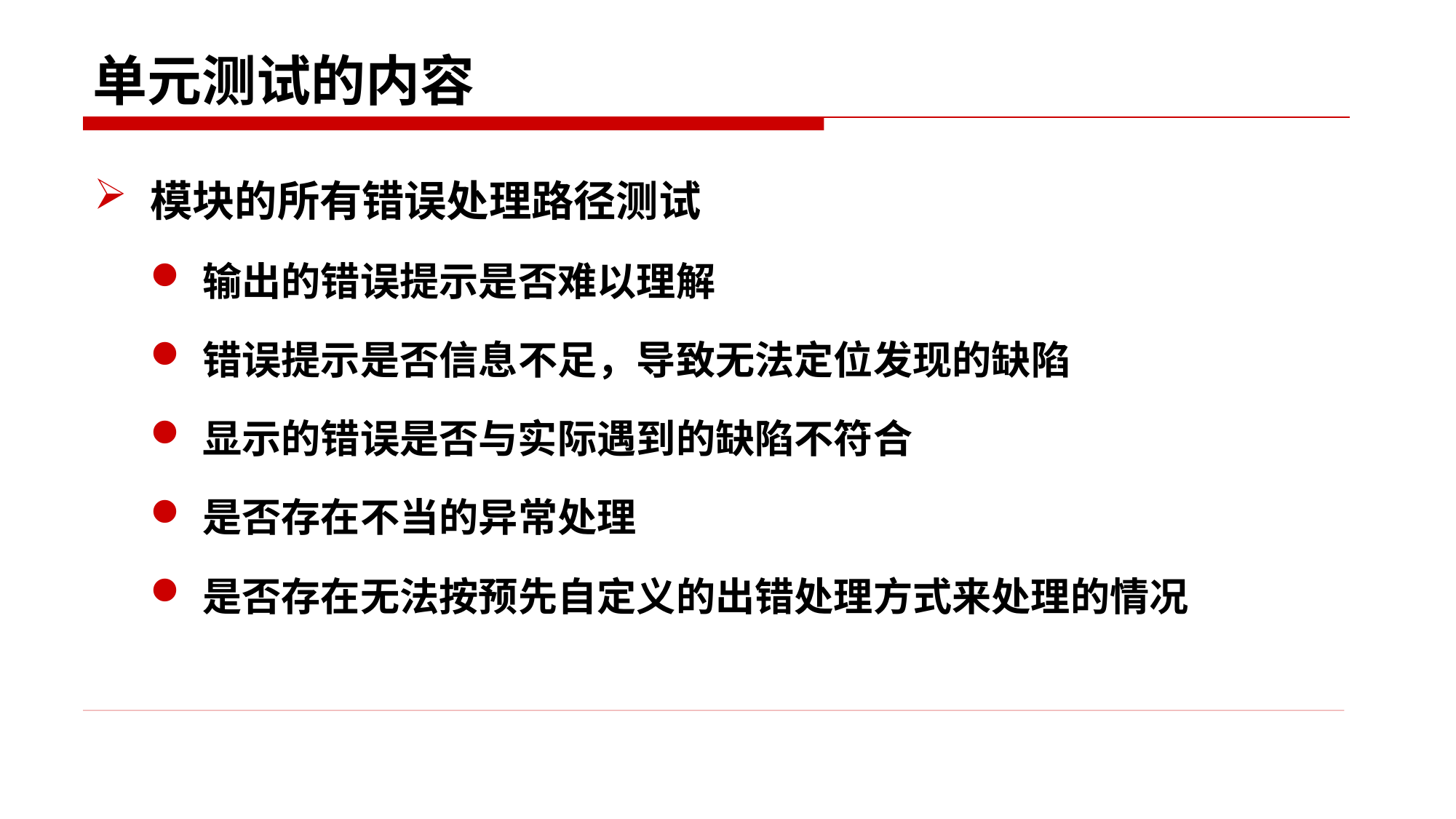

# 单元测试的内容
模块的所有错误处理路径测试
输出的错误提示是否难以理解
错误提示是否信息不足，导致无法定位发现的缺陷
显示的错误是否与实际遇到的缺陷不符合
是否存在不当的异常处理
是否存在无法按预先自定义的出错处理方式来处理的情况